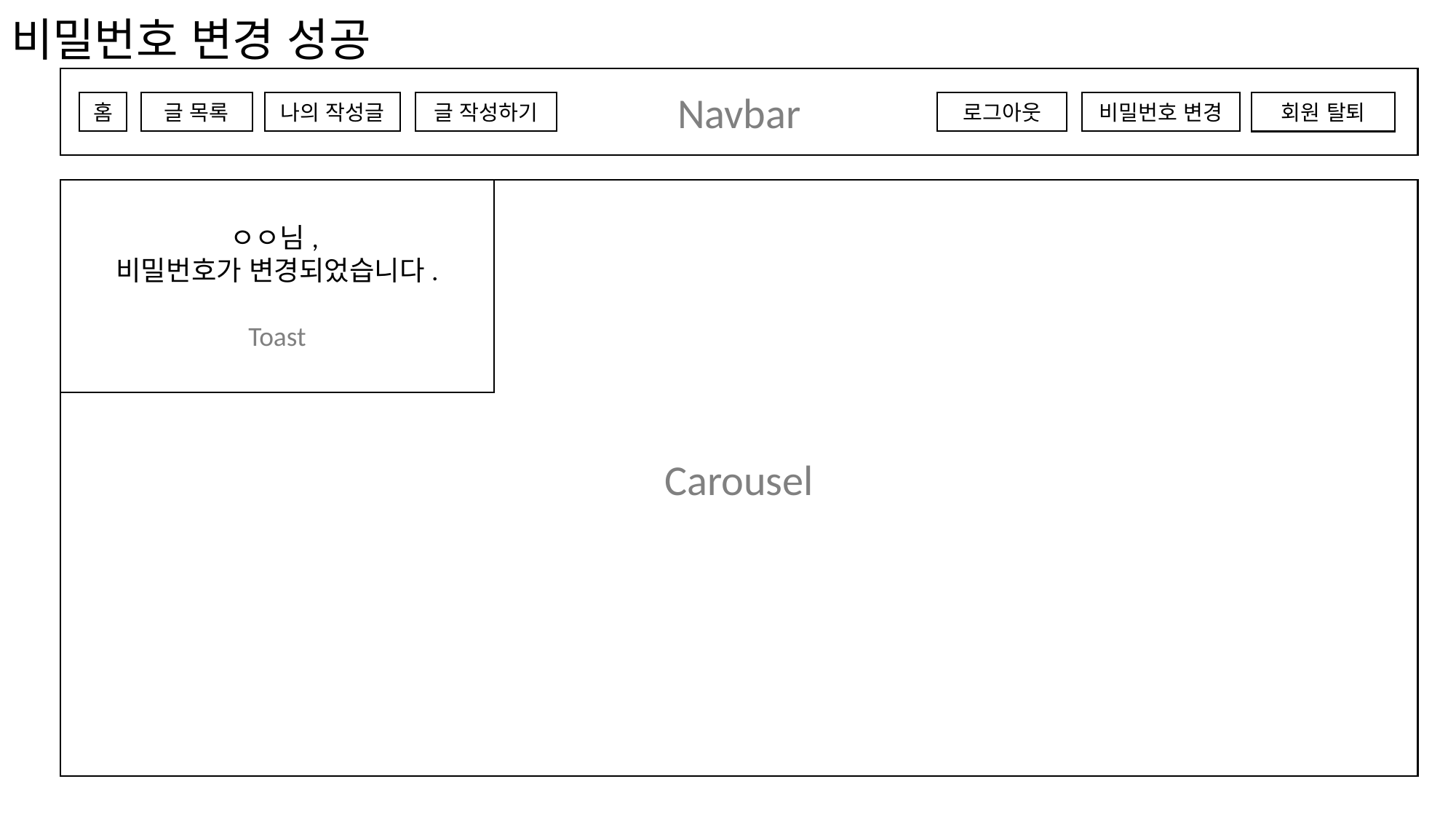

# 비밀번호 변경 성공
Navbar
홈
글 작성하기
로그아웃
글 목록
나의 작성글
비밀번호 변경
회원 탈퇴
Carousel
ㅇㅇ님,
비밀번호가 변경되었습니다.

Toast